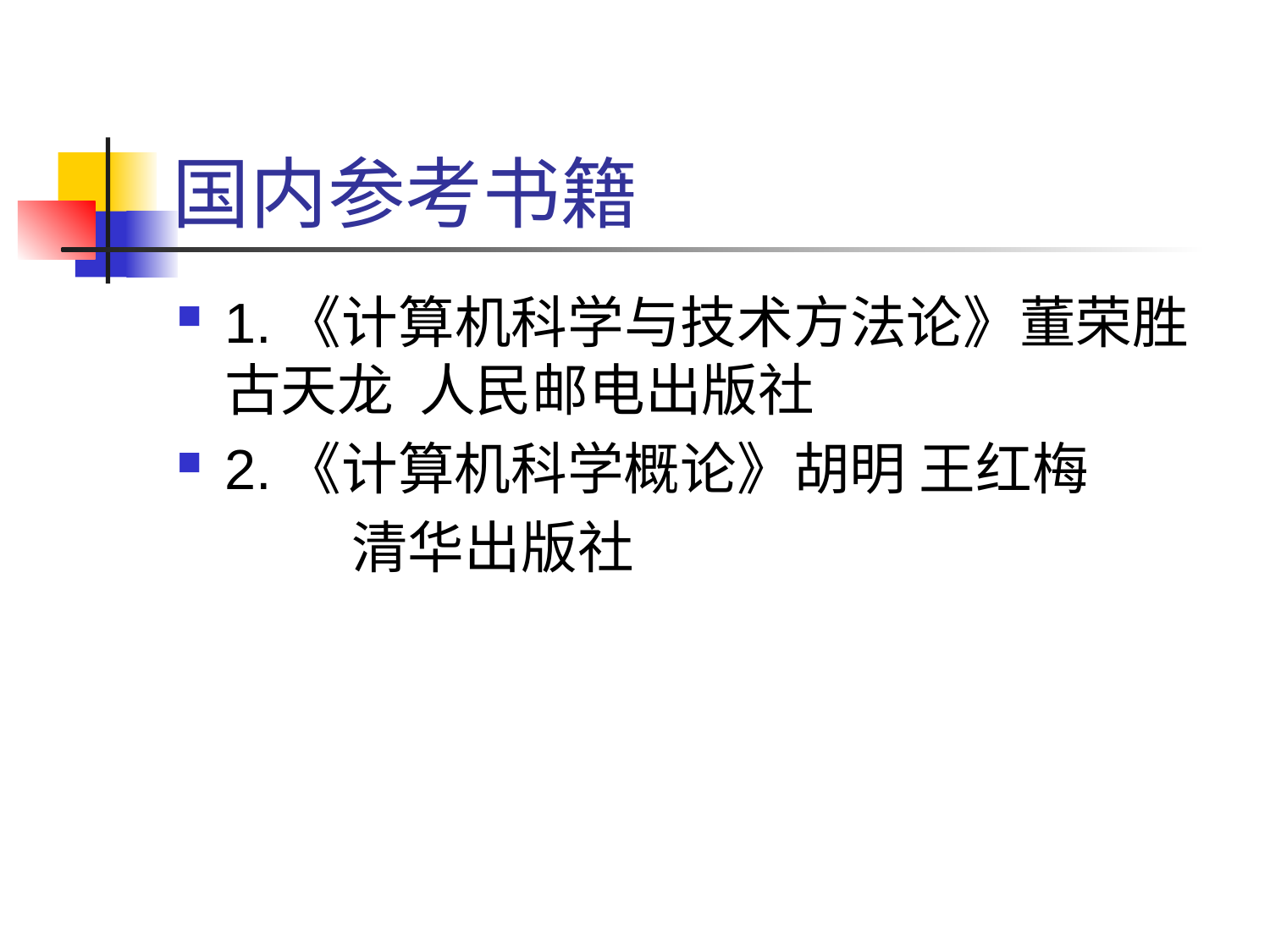

# 国内参考书籍
1.《计算机科学与技术方法论》董荣胜 古天龙  人民邮电出版社
2.《计算机科学概论》胡明 王红梅
		清华出版社